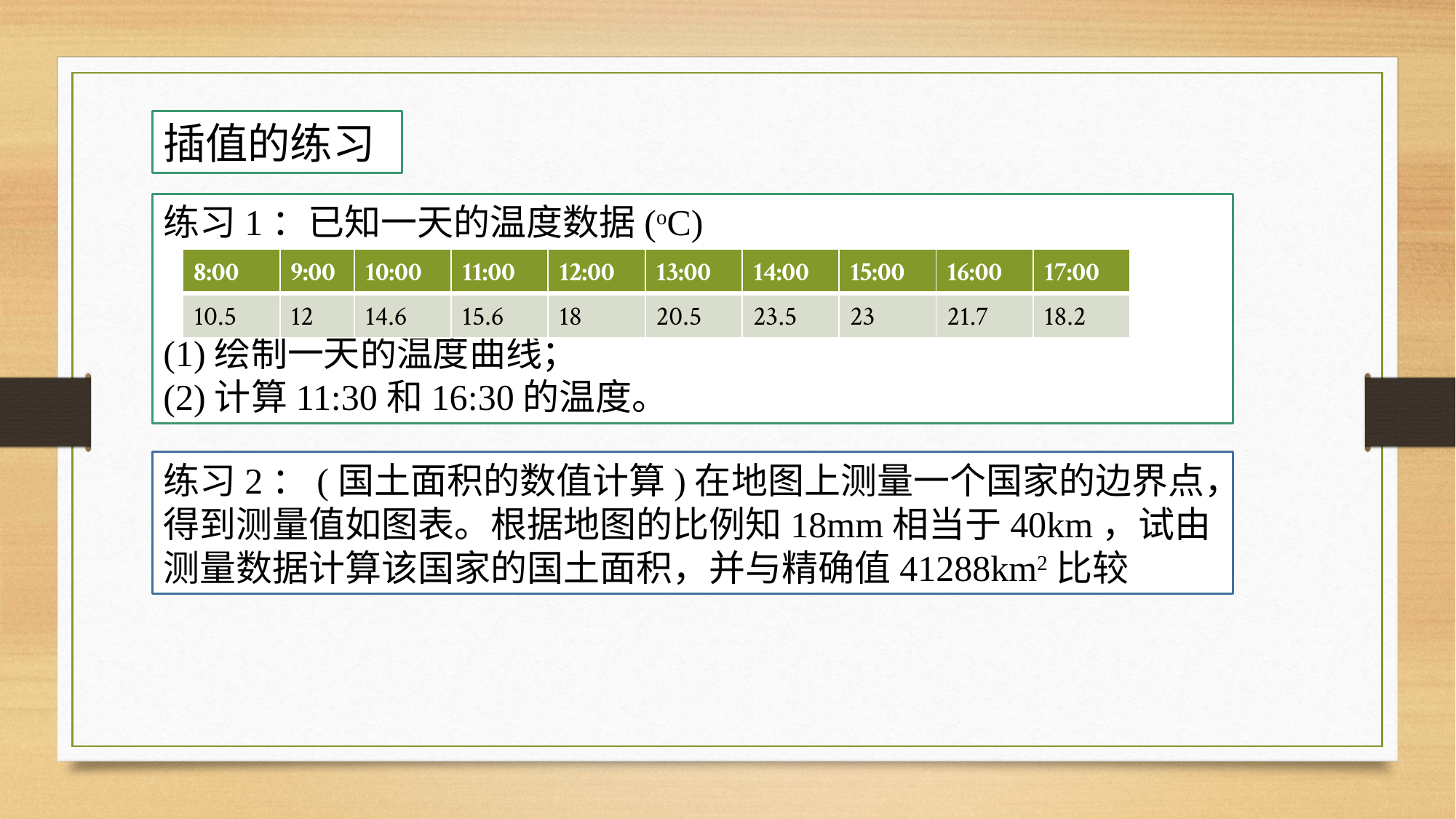

插值的练习
练习1：已知一天的温度数据(oC)

(1)绘制一天的温度曲线；
(2)计算11:30和16:30的温度。
| 8:00 | 9:00 | 10:00 | 11:00 | 12:00 | 13:00 | 14:00 | 15:00 | 16:00 | 17:00 |
| --- | --- | --- | --- | --- | --- | --- | --- | --- | --- |
| 10.5 | 12 | 14.6 | 15.6 | 18 | 20.5 | 23.5 | 23 | 21.7 | 18.2 |
练习2：(国土面积的数值计算)在地图上测量一个国家的边界点，得到测量值如图表。根据地图的比例知18mm相当于40km，试由测量数据计算该国家的国土面积，并与精确值41288km2比较